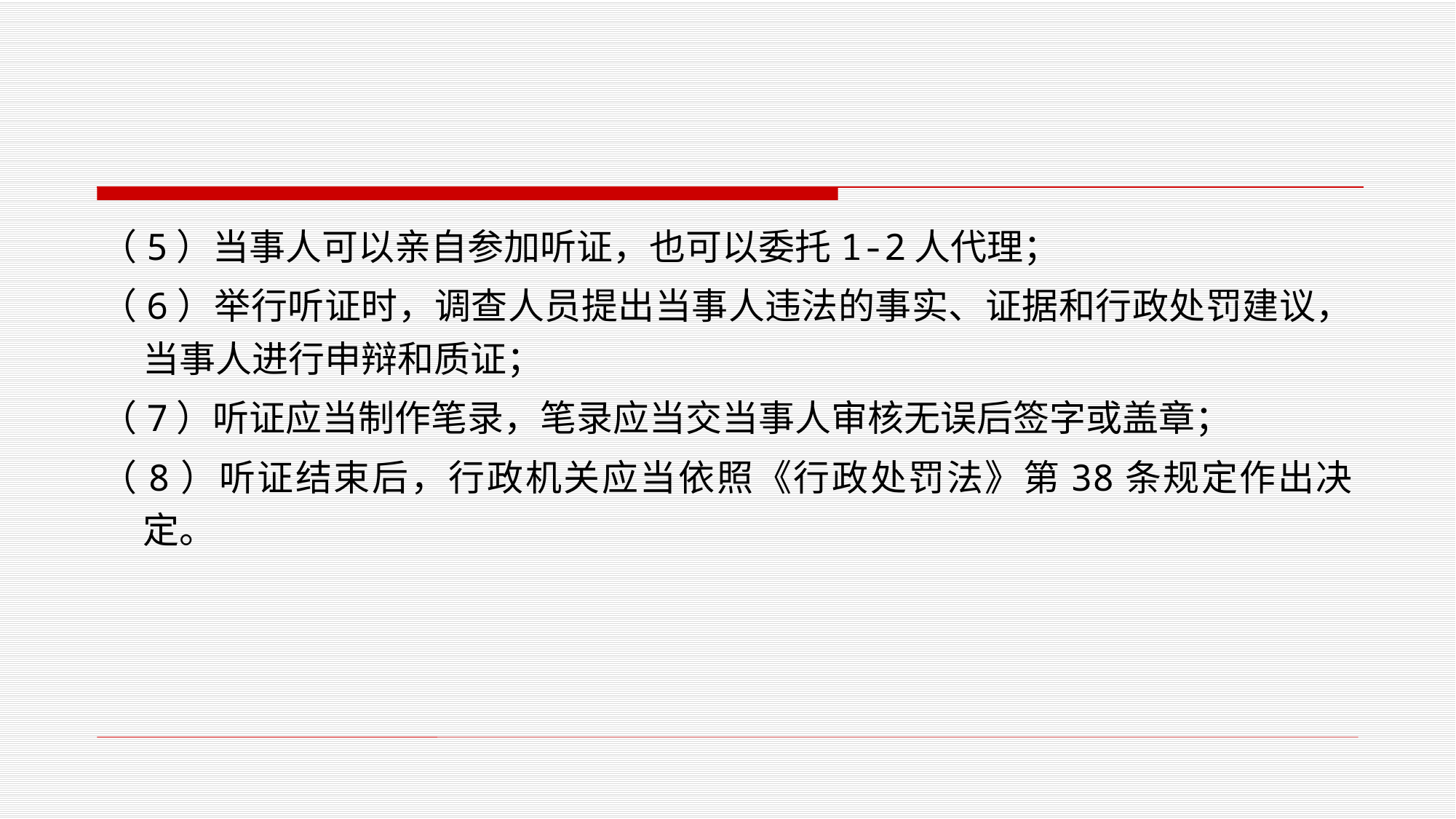

#
（5）当事人可以亲自参加听证，也可以委托1-2人代理；
（6）举行听证时，调查人员提出当事人违法的事实、证据和行政处罚建议，当事人进行申辩和质证；
（7）听证应当制作笔录，笔录应当交当事人审核无误后签字或盖章；
（8）听证结束后，行政机关应当依照《行政处罚法》第38条规定作出决定。